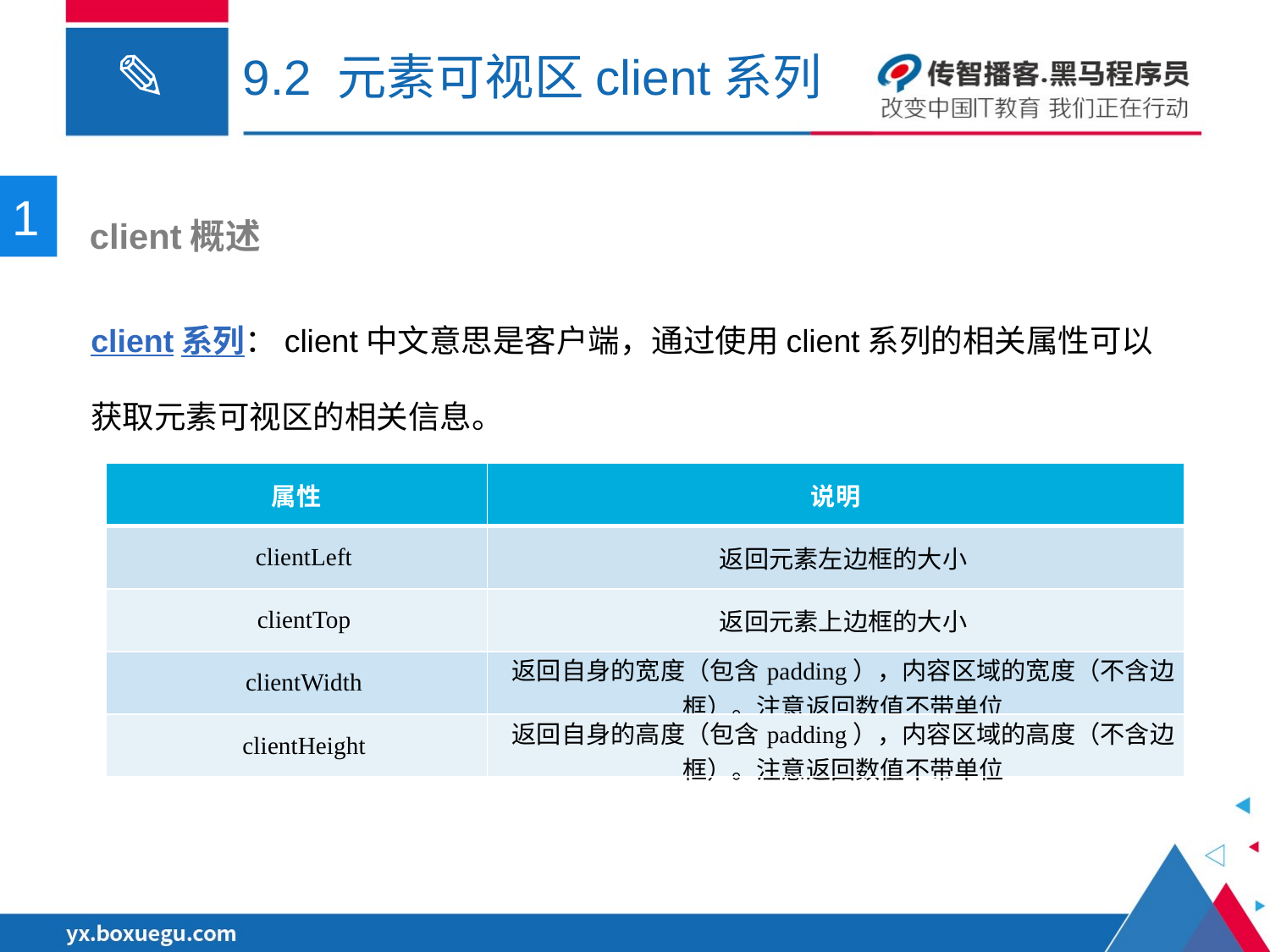

# 9.2 元素可视区client系列

1
  client概述
client系列：client中文意思是客户端，通过使用client系列的相关属性可以获取元素可视区的相关信息。
| 属性 | 说明 |
| --- | --- |
| clientLeft | 返回元素左边框的大小 |
| clientTop | 返回元素上边框的大小 |
| clientWidth | 返回自身的宽度（包含padding），内容区域的宽度（不含边框）。注意返回数值不带单位 |
| clientHeight | 返回自身的高度（包含padding），内容区域的高度（不含边框）。注意返回数值不带单位 |